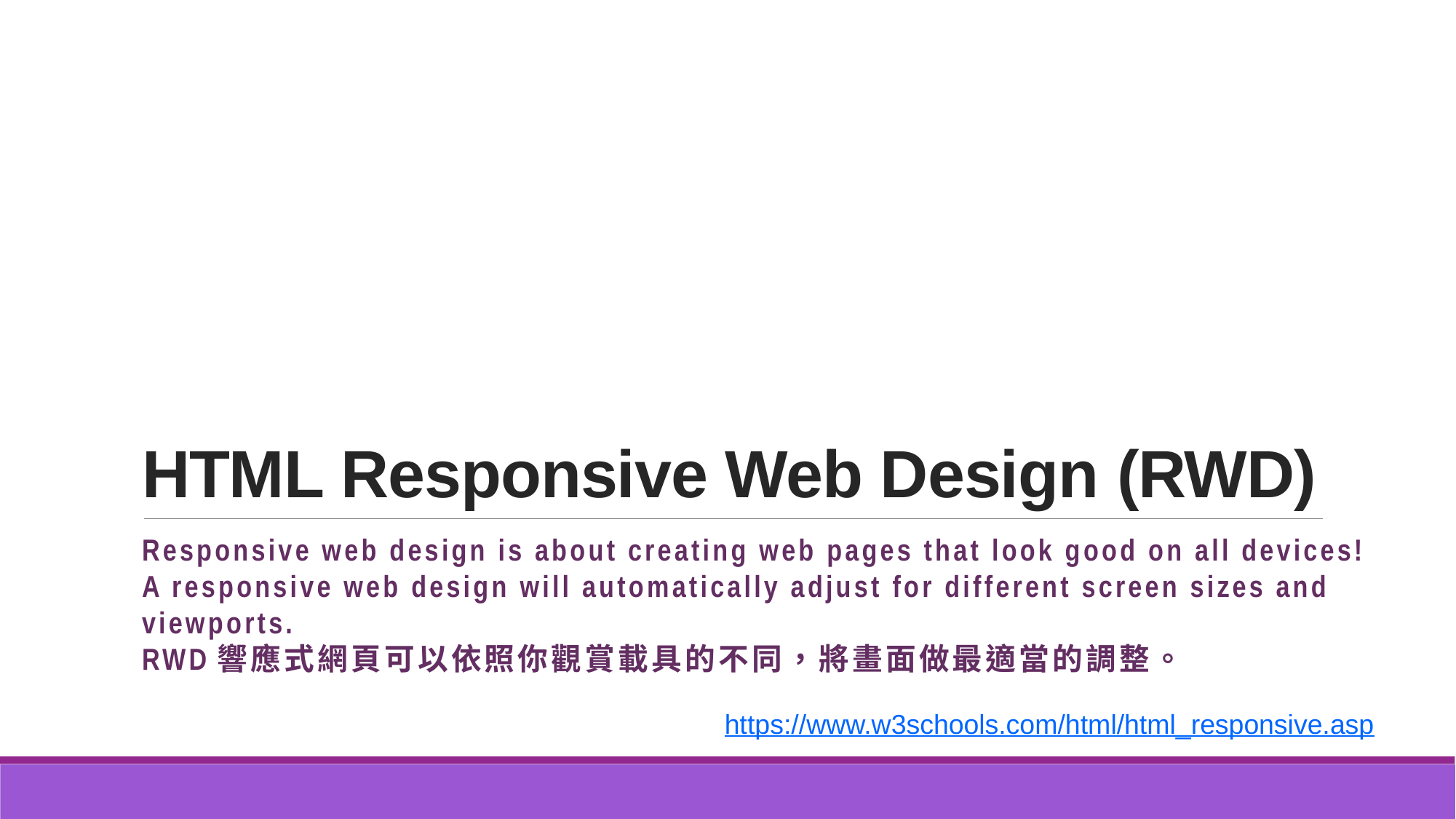

# HTML Responsive Web Design (RWD)
Responsive web design is about creating web pages that look good on all devices!
A responsive web design will automatically adjust for different screen sizes and viewports.
RWD響應式網頁可以依照你觀賞載具的不同，將畫面做最適當的調整。
https://www.w3schools.com/html/html_responsive.asp